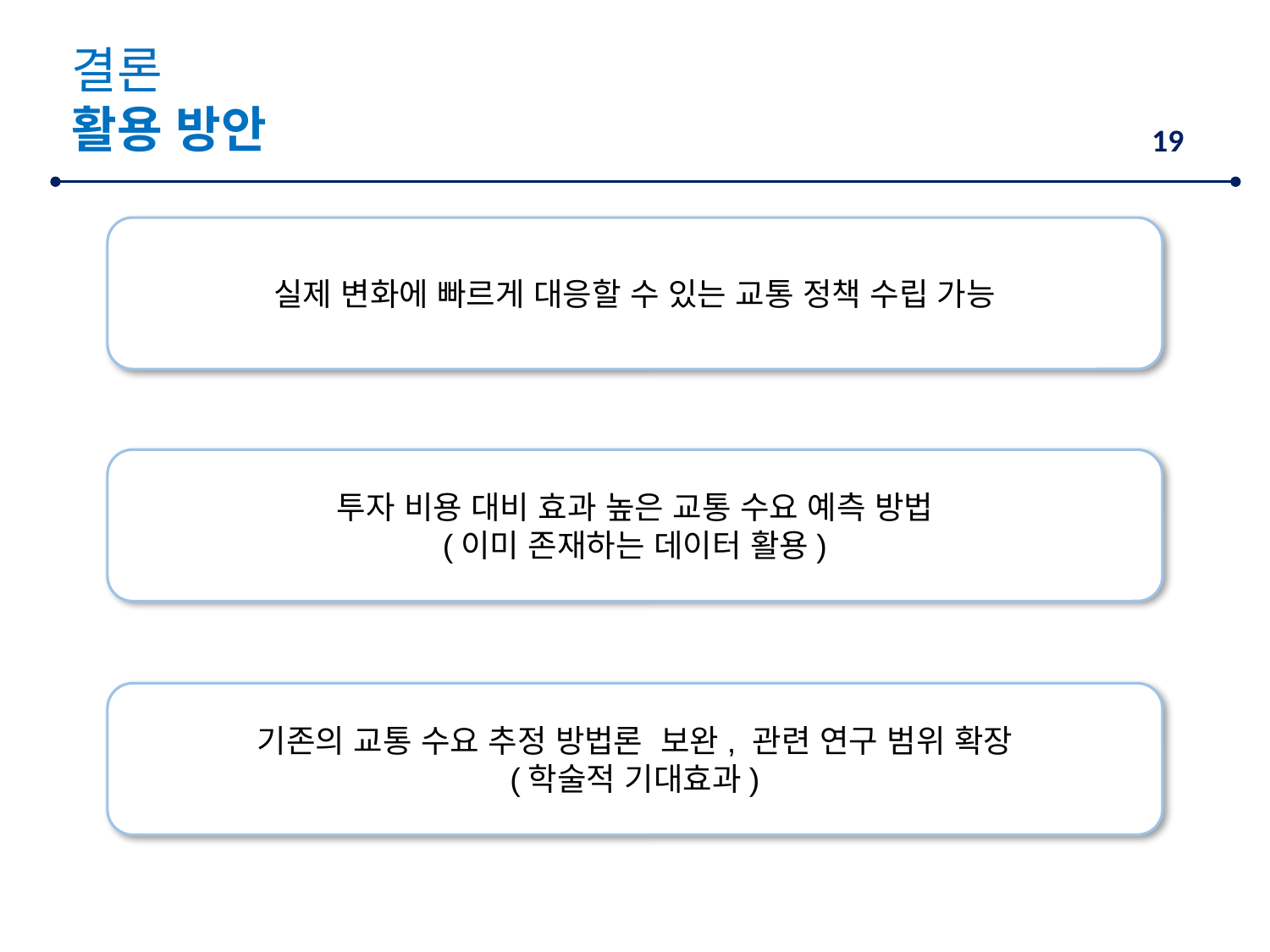

결론
활용 방안
19
실제 변화에 빠르게 대응할 수 있는 교통 정책 수립 가능
투자 비용 대비 효과 높은 교통 수요 예측 방법
(이미 존재하는 데이터 활용)
기존의 교통 수요 추정 방법론  보완, 관련 연구 범위 확장
(학술적 기대효과)